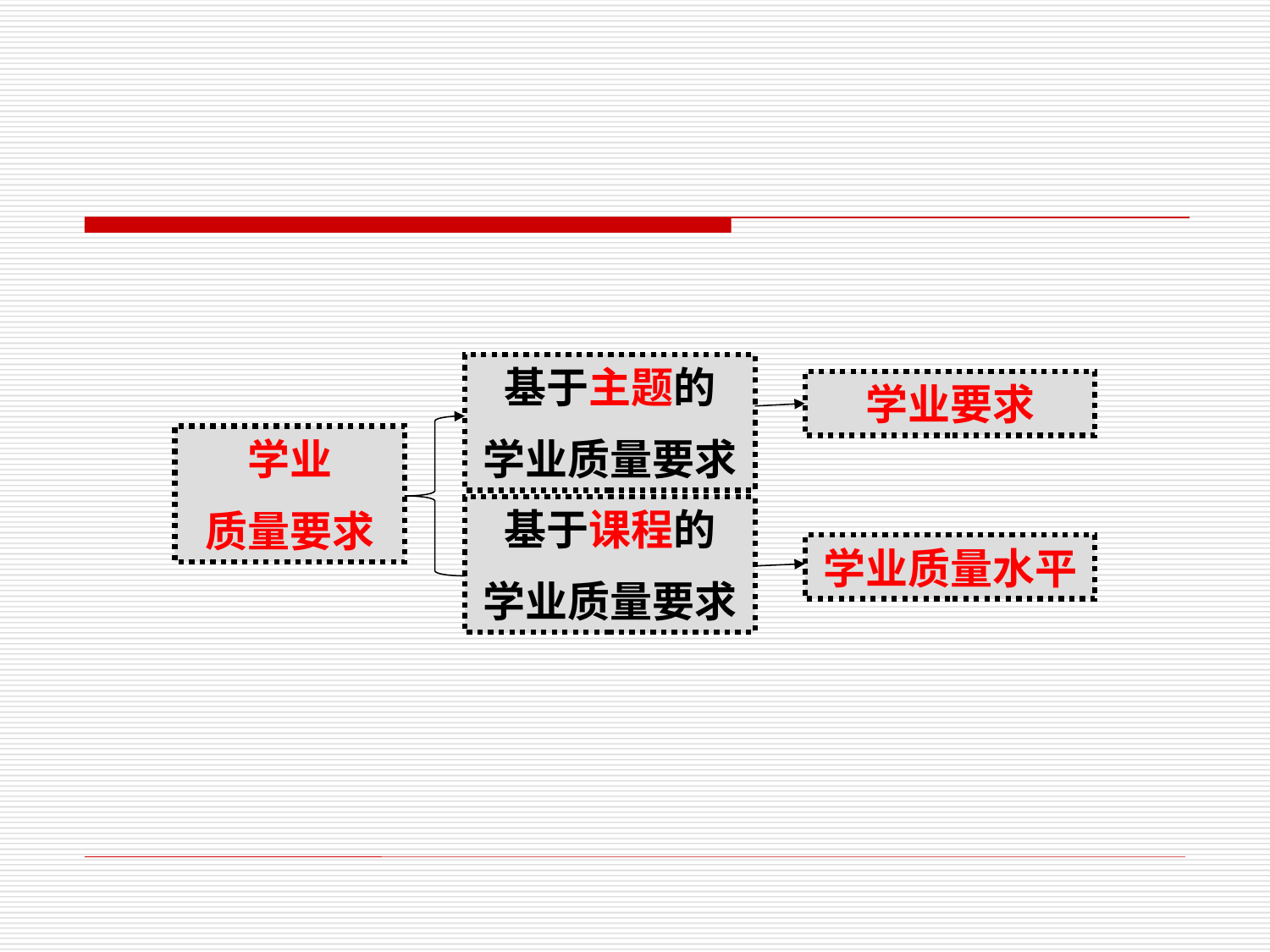

基于主题的
学业质量要求
学业要求

学业
质量要求
基于课程的
学业质量要求
学业质量水平